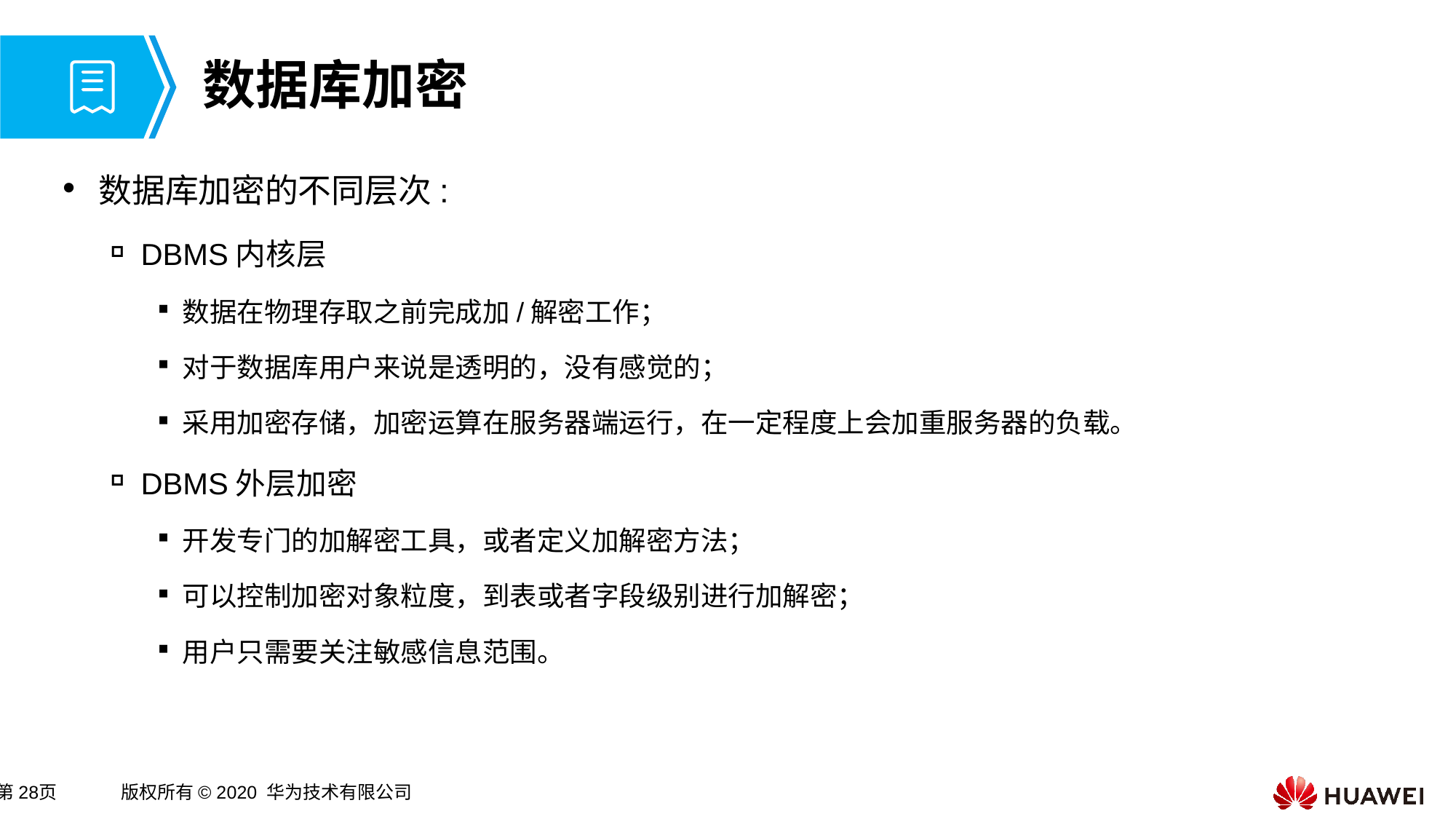

# 数据库加密
数据库加密的不同层次:
DBMS内核层
数据在物理存取之前完成加/解密工作；
对于数据库用户来说是透明的，没有感觉的；
采用加密存储，加密运算在服务器端运行，在一定程度上会加重服务器的负载。
DBMS外层加密
开发专门的加解密工具，或者定义加解密方法；
可以控制加密对象粒度，到表或者字段级别进行加解密；
用户只需要关注敏感信息范围。